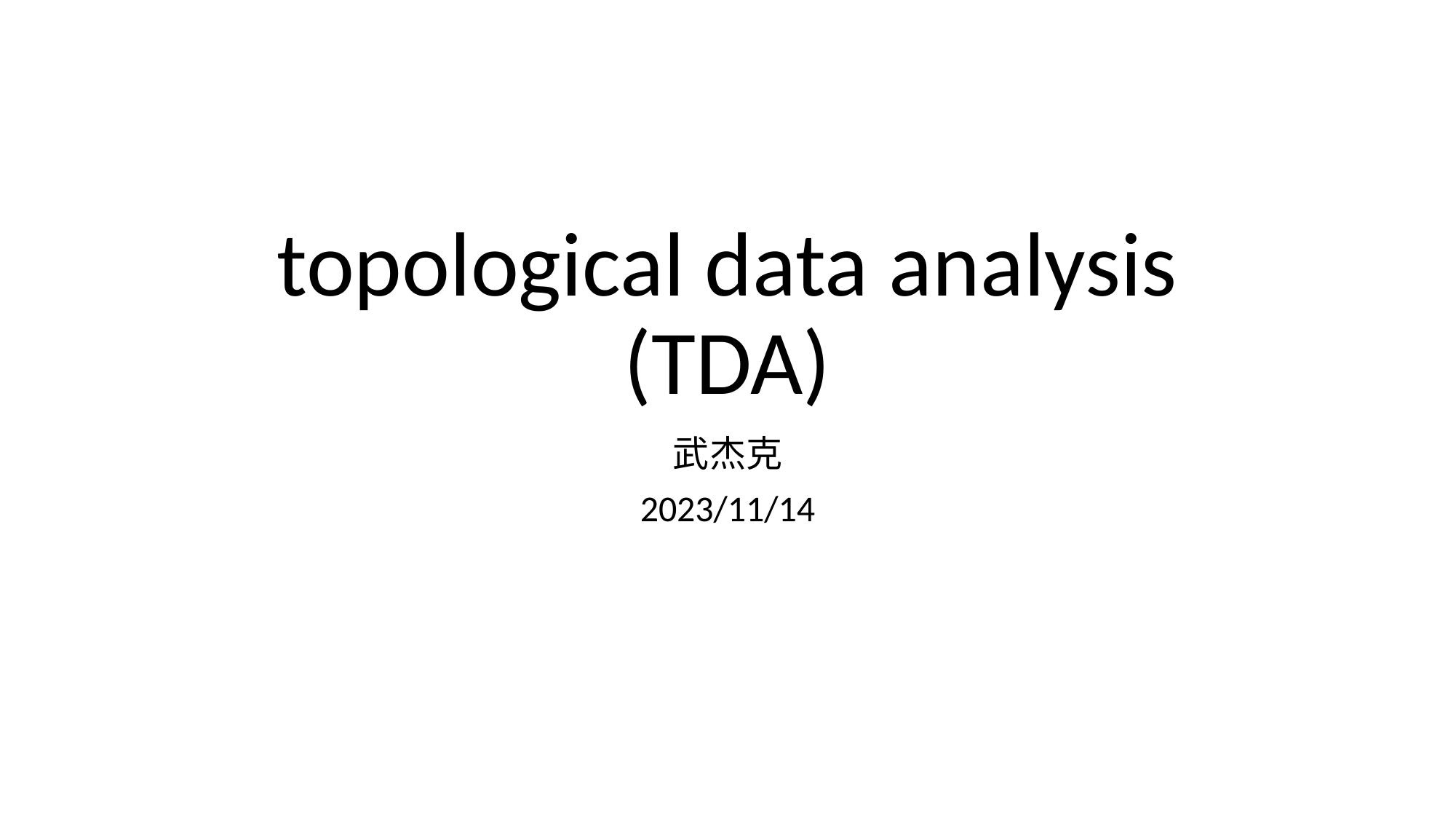

# topological data analysis (TDA)
武杰克
2023/11/14